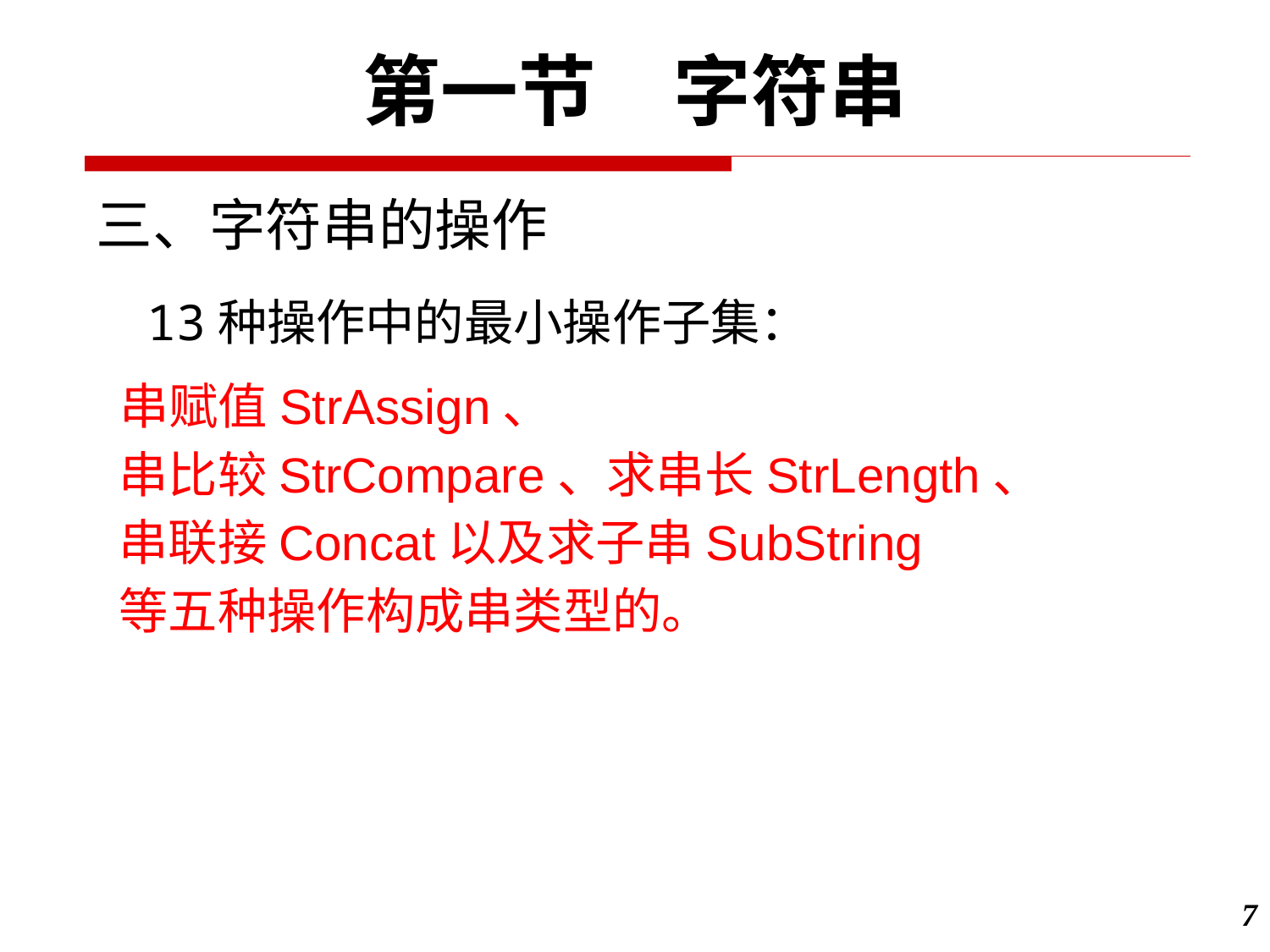

第一节　字符串
三、字符串的操作
　13种操作中的最小操作子集：
  串赋值StrAssign、
  串比较StrCompare、求串长StrLength、
  串联接Concat以及求子串SubString
  等五种操作构成串类型的。

7